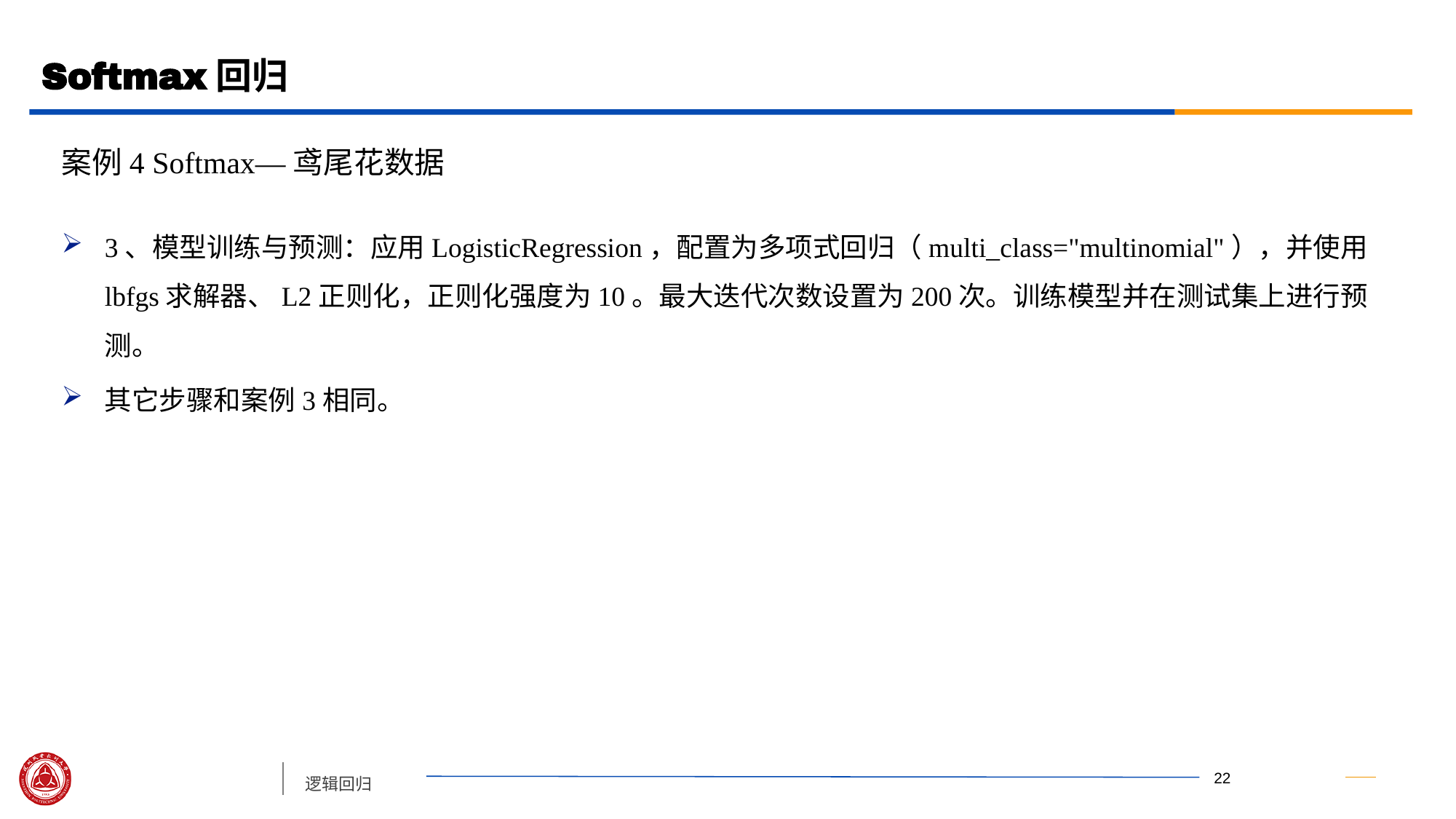

# Softmax回归
案例4 Softmax—鸢尾花数据
3、模型训练与预测：应用LogisticRegression，配置为多项式回归（multi_class="multinomial"），并使用lbfgs求解器、L2正则化，正则化强度为10。最大迭代次数设置为200次。训练模型并在测试集上进行预测。
其它步骤和案例3相同。